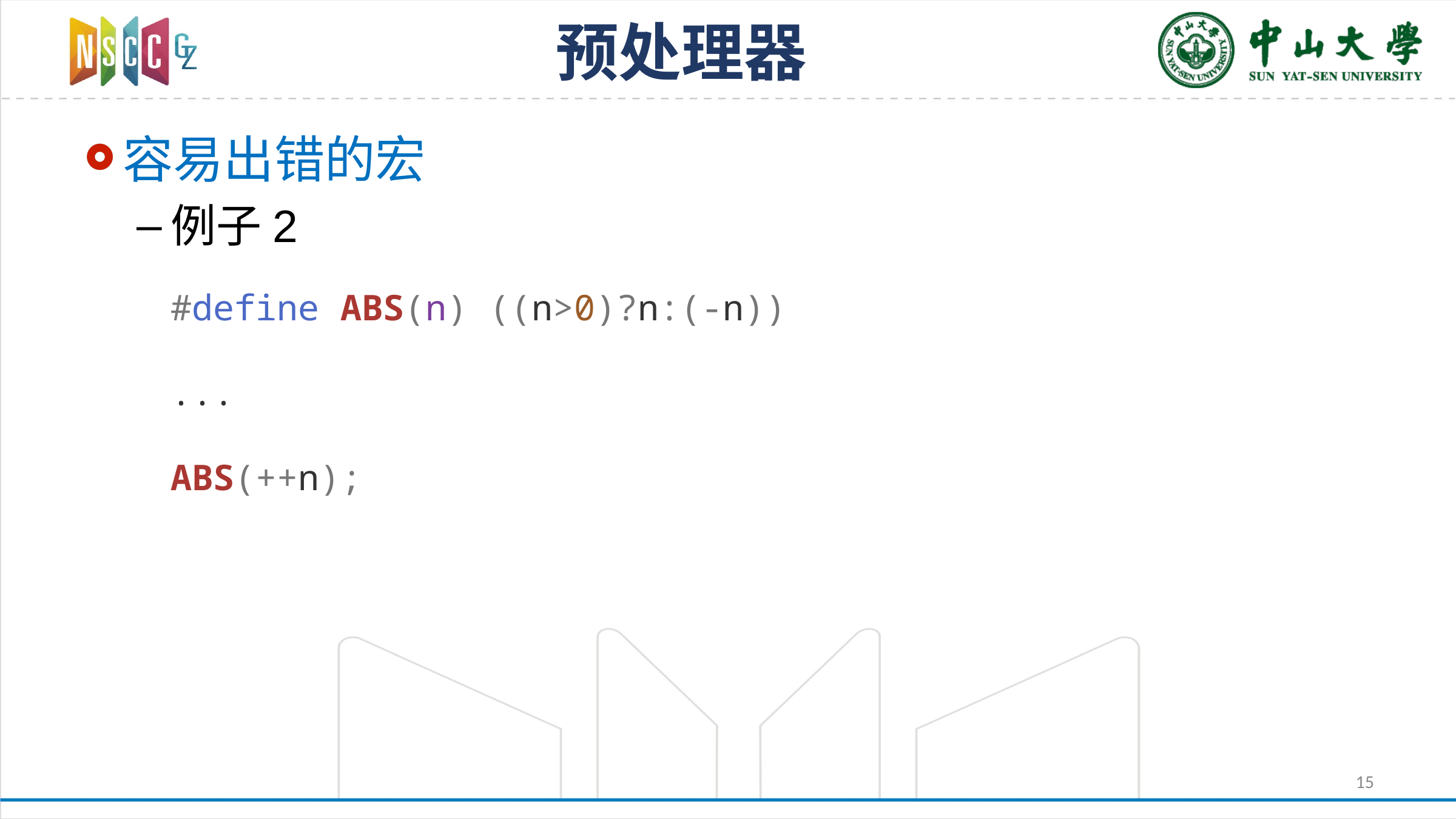

# 预处理器
容易出错的宏
例子2
#define ABS(n) ((n>0)?n:(-n))
...
ABS(++n);
15